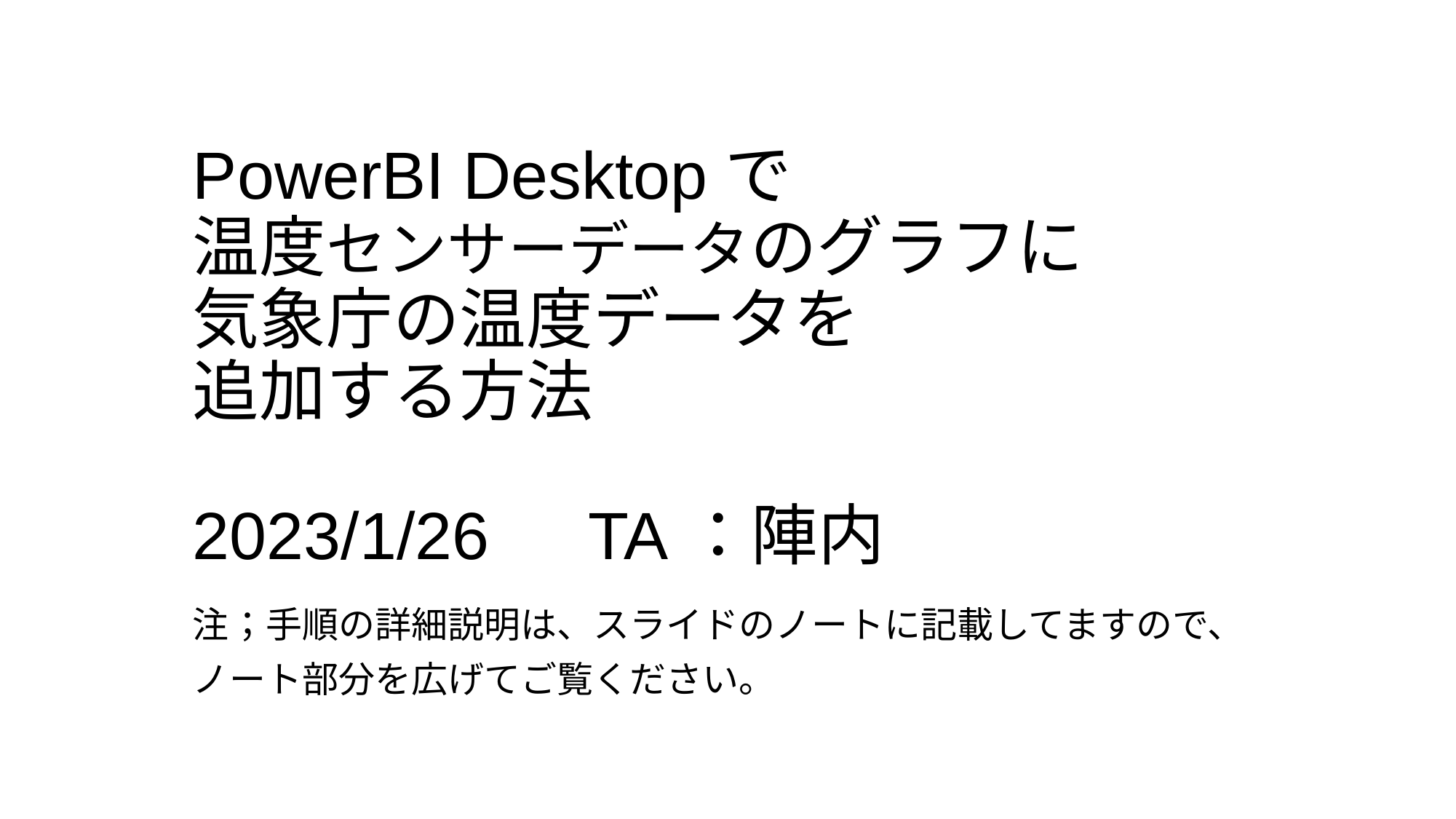

# PowerBI Desktopで 温度センサーデータのグラフに 気象庁の温度データを 追加する方法 2023/1/26　TA：陣内
注；手順の詳細説明は、スライドのノートに記載してますので、
ノート部分を広げてご覧ください。